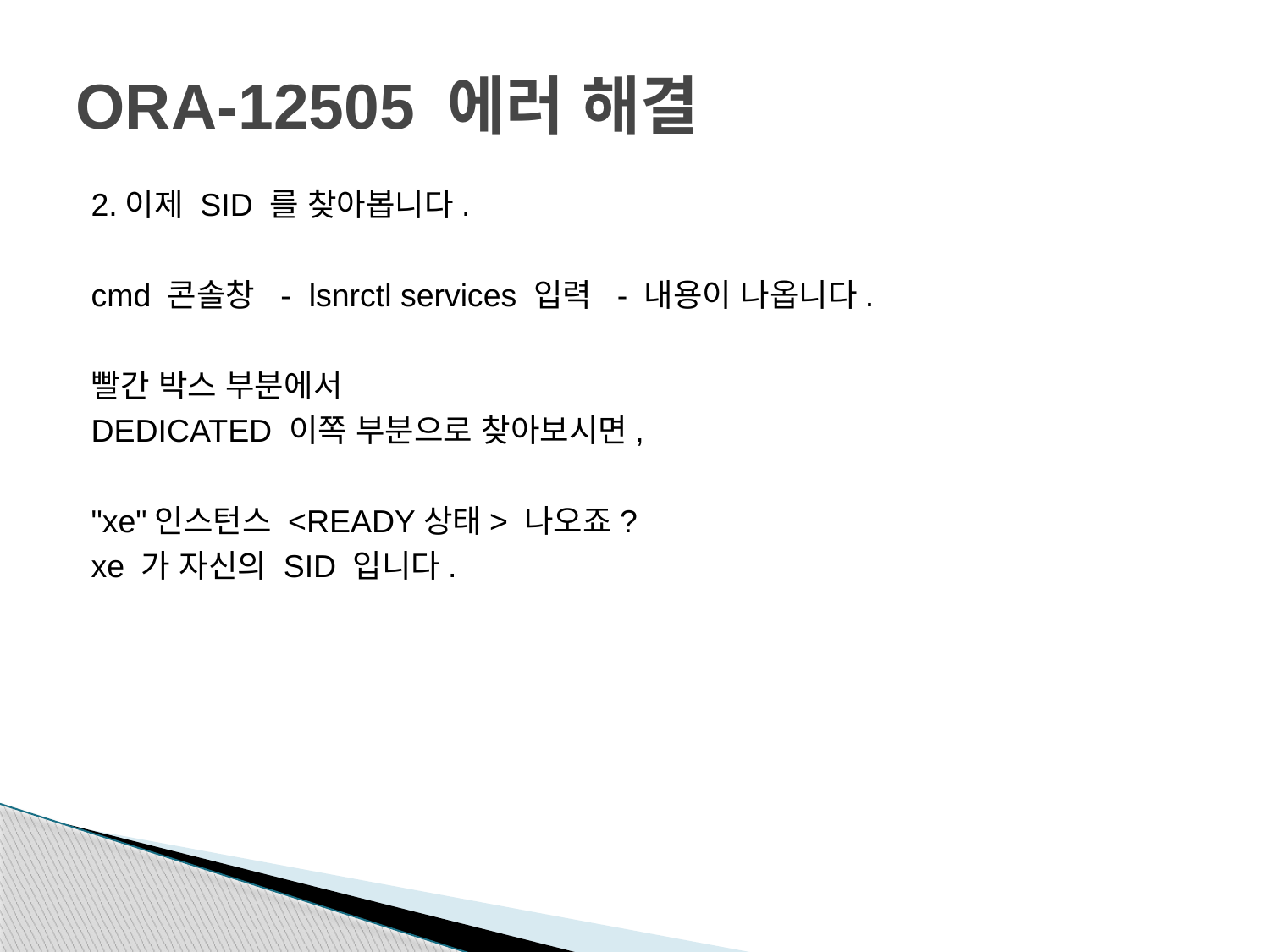

# ORA-12505 에러 해결
2.이제 SID 를 찾아봅니다.

cmd 콘솔창  -  lsnrctl services 입력  - 내용이 나옵니다.

빨간 박스 부분에서
DEDICATED 이쪽 부분으로 찾아보시면,

"xe"인스턴스 <READY상태> 나오죠?
xe 가 자신의 SID 입니다.